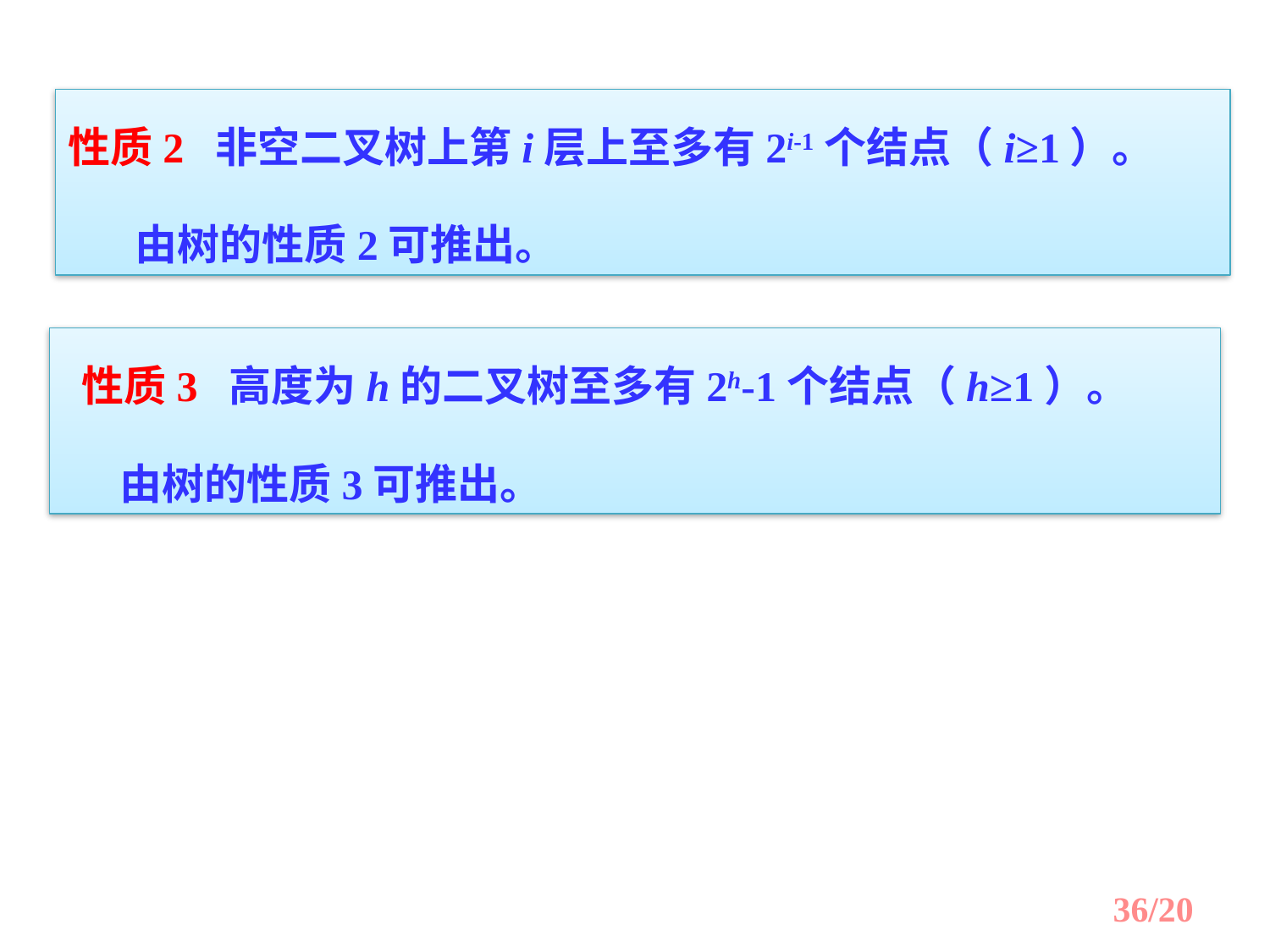

性质2  非空二叉树上第i层上至多有2i-1个结点（i≥1）。
      由树的性质2可推出。
 性质3  高度为h的二叉树至多有2h-1个结点（h≥1）。
     由树的性质3可推出。
36/20